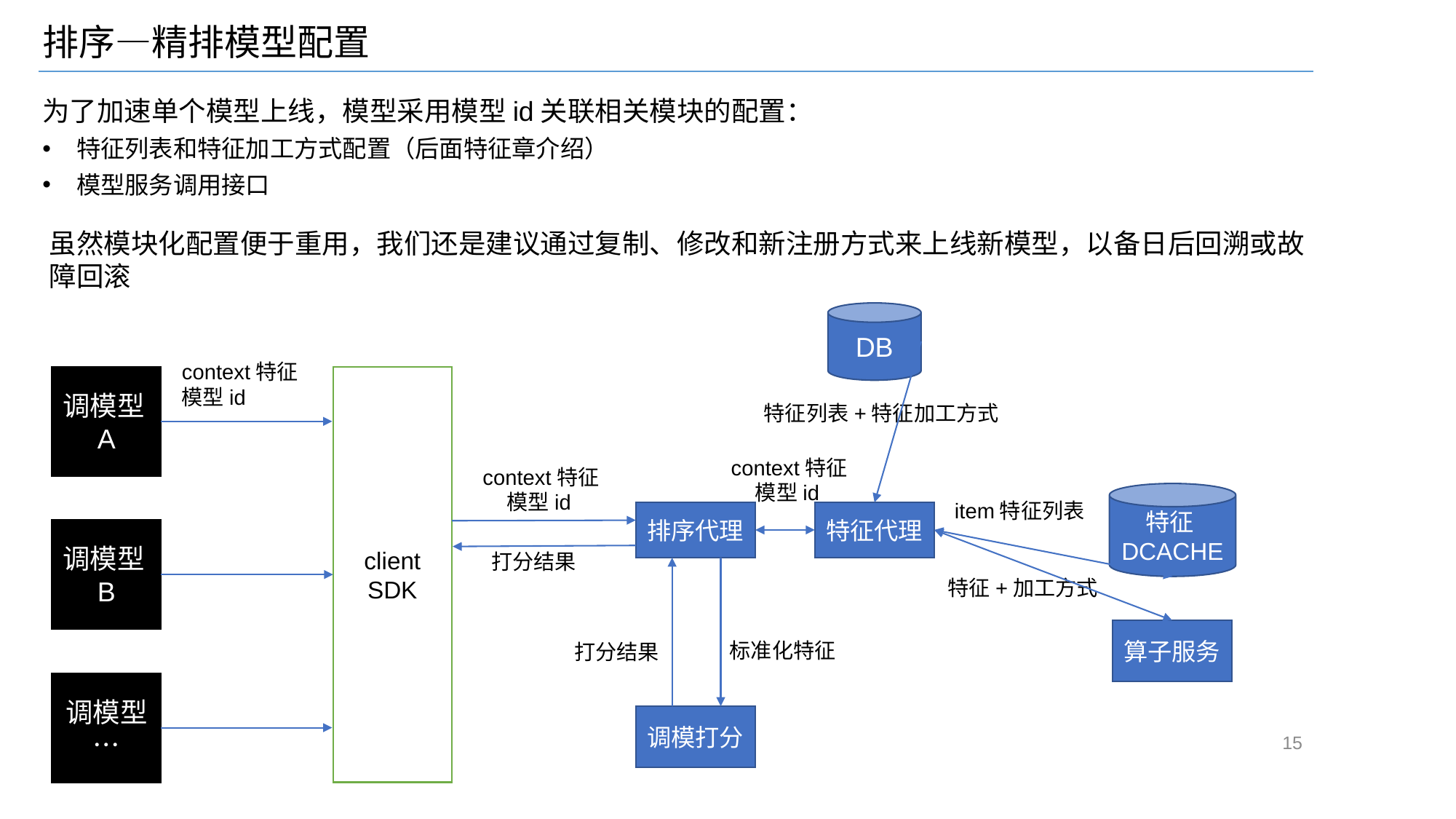

排序—精排模型配置
为了加速单个模型上线，模型采用模型id关联相关模块的配置：
特征列表和特征加工方式配置（后面特征章介绍）
模型服务调用接口
虽然模块化配置便于重用，我们还是建议通过复制、修改和新注册方式来上线新模型，以备日后回溯或故障回滚
DB
context特征
模型id
调模型A
client
SDK
特征列表+特征加工方式
context特征
context特征
模型id
特征DCACHE
模型id
item特征列表
排序代理
特征代理
调模型B
打分结果
特征+加工方式
算子服务
标准化特征
打分结果
调模型…
调模打分
15